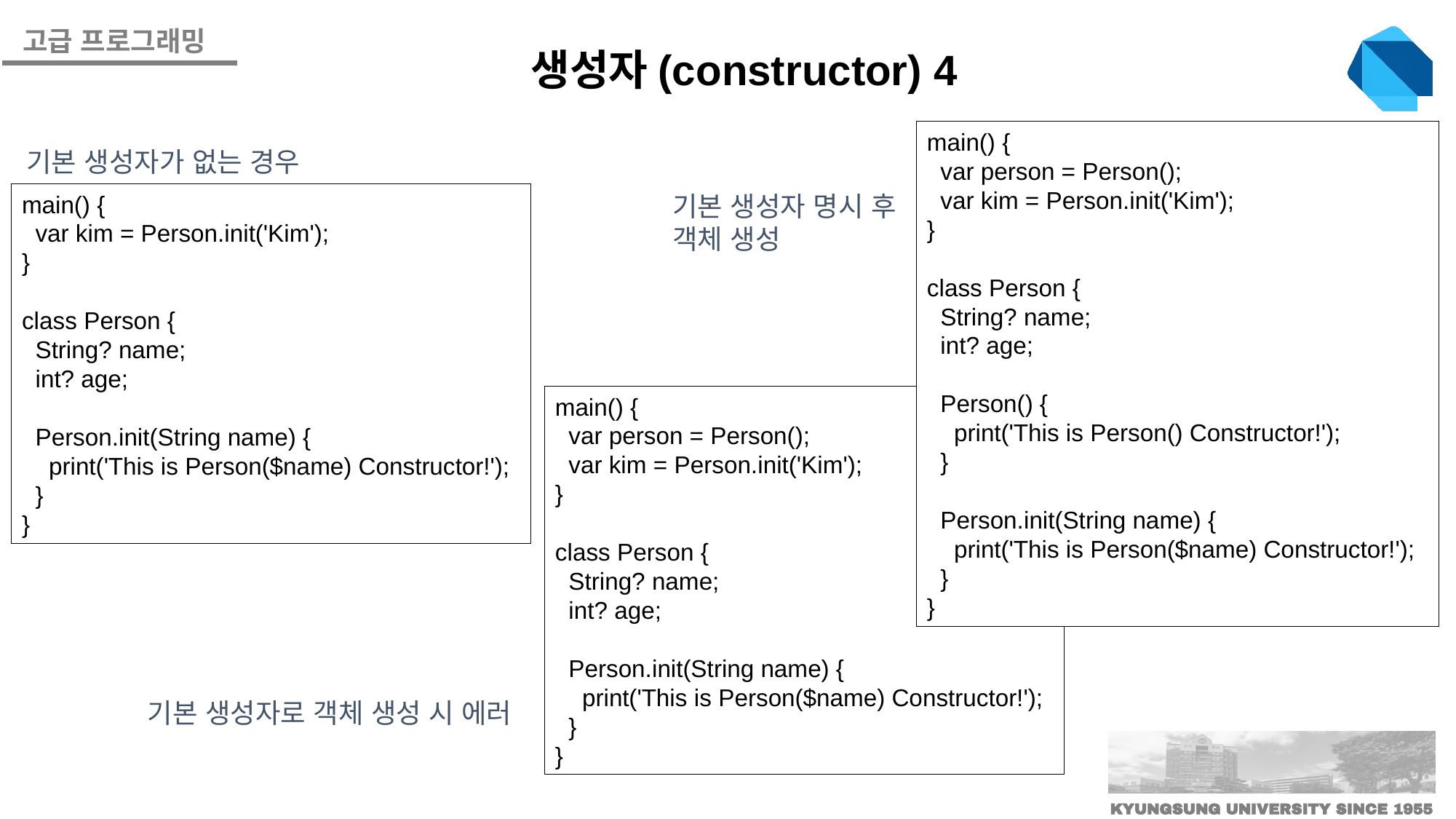

생성자(constructor) 4
main() {
  var person = Person();
  var kim = Person.init('Kim');
}

class Person {
  String? name;
  int? age;

  Person() {
    print('This is Person() Constructor!');
  }

  Person.init(String name) {
    print('This is Person($name) Constructor!');
  }
}
기본 생성자가 없는 경우
main() {
  var kim = Person.init('Kim');
}

class Person {
  String? name;
  int? age;

  Person.init(String name) {
    print('This is Person($name) Constructor!');
  }
}
기본 생성자 명시 후
객체 생성
main() {
  var person = Person();
  var kim = Person.init('Kim');
}

class Person {
  String? name;
  int? age;

  Person.init(String name) {
    print('This is Person($name) Constructor!');
  }
}
기본 생성자로 객체 생성 시 에러